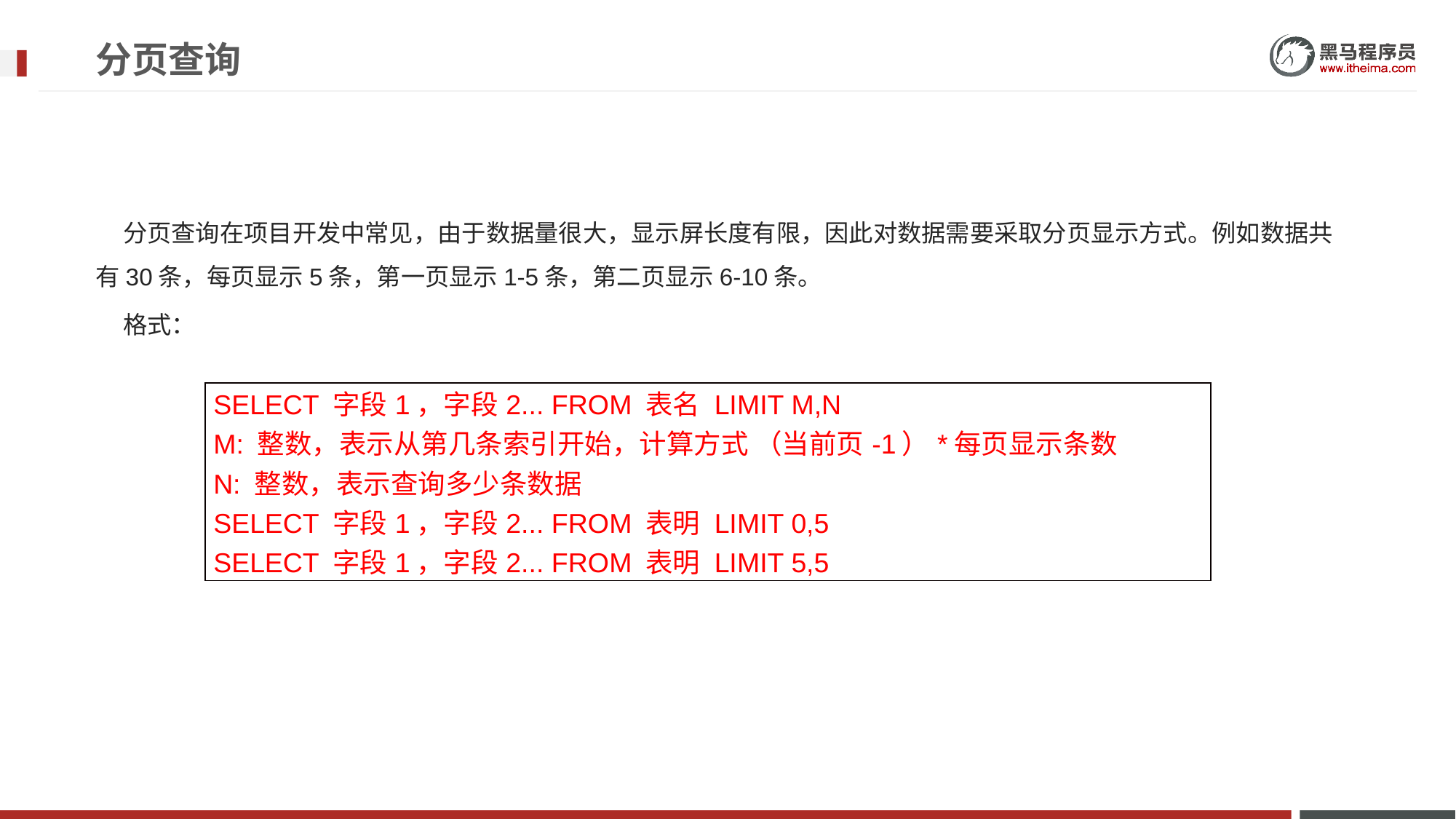

# 分页查询
    分页查询在项目开发中常见，由于数据量很大，显示屏长度有限，因此对数据需要采取分页显示方式。例如数据共有30条，每页显示5条，第一页显示1-5条，第二页显示6-10条。
    格式：
| SELECT 字段1，字段2... FROM 表名 LIMIT M,N M: 整数，表示从第几条索引开始，计算方式 （当前页-1）\*每页显示条数 N: 整数，表示查询多少条数据 SELECT 字段1，字段2... FROM 表明 LIMIT 0,5 SELECT 字段1，字段2... FROM 表明 LIMIT 5,5 |
| --- |